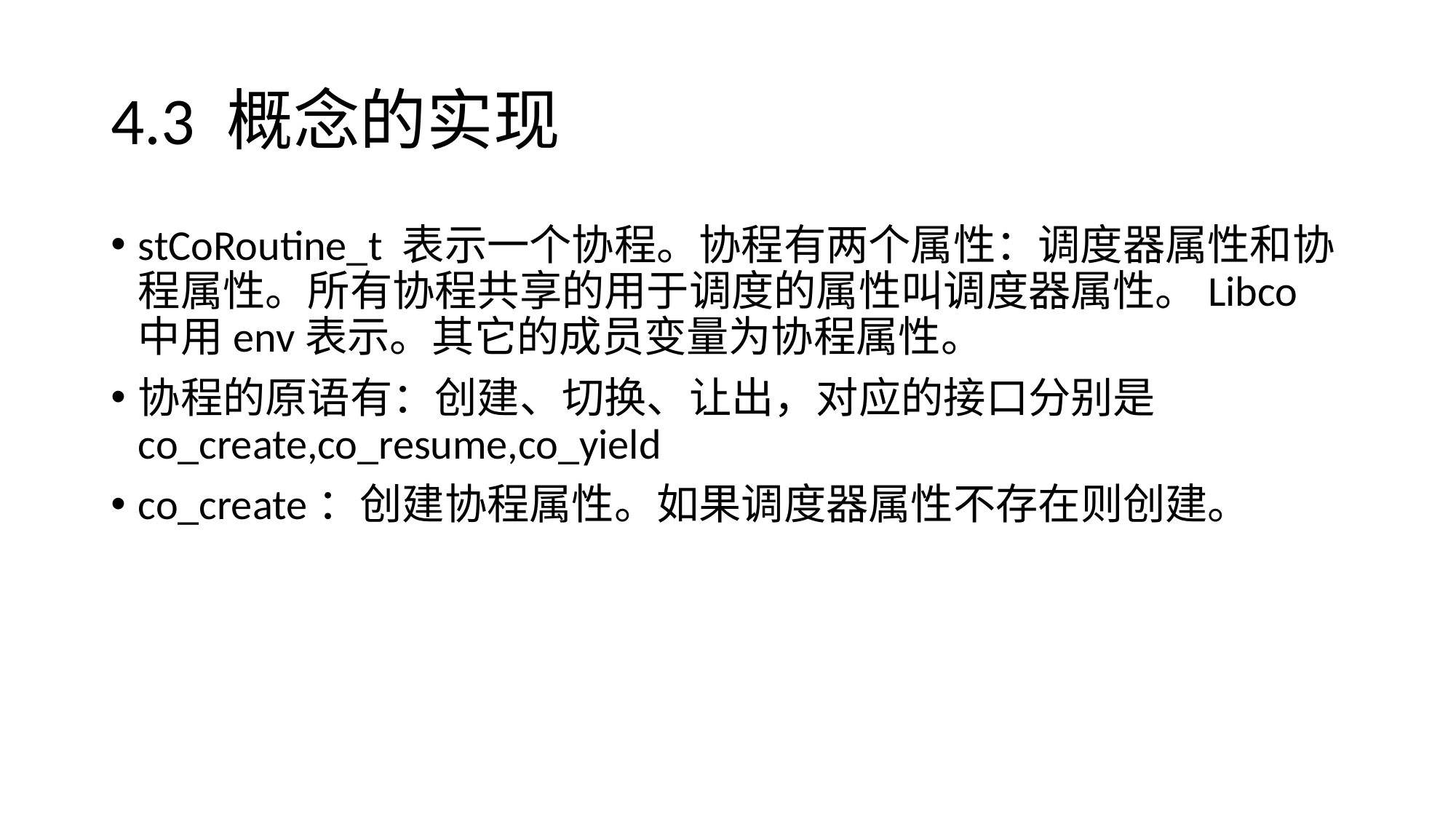

# 4.3 概念的实现
stCoRoutine_t 表示一个协程。协程有两个属性：调度器属性和协程属性。所有协程共享的用于调度的属性叫调度器属性。Libco中用env表示。其它的成员变量为协程属性。
协程的原语有：创建、切换、让出，对应的接口分别是co_create,co_resume,co_yield
co_create：创建协程属性。如果调度器属性不存在则创建。